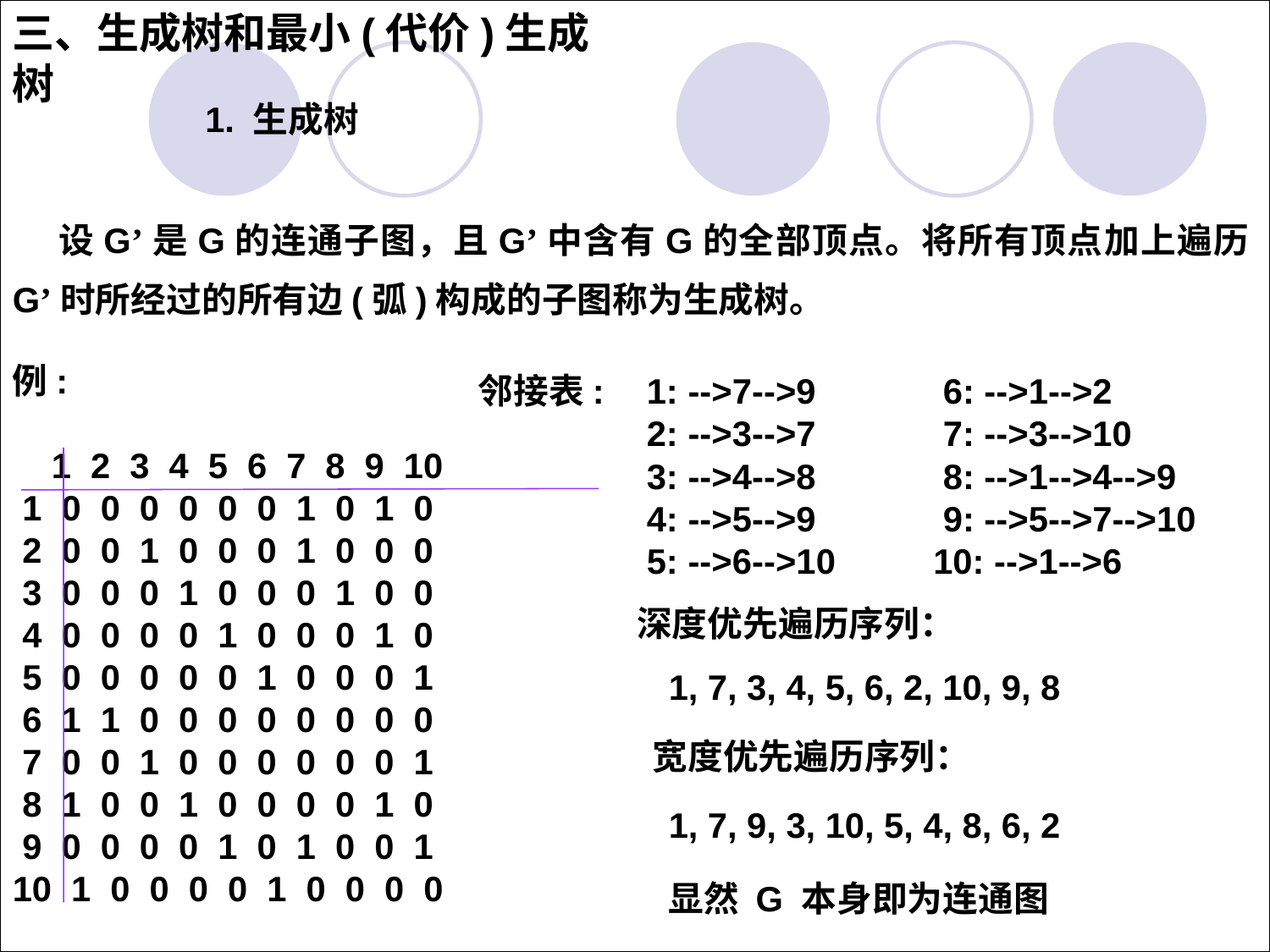

三、生成树和最小(代价)生成树
52
1. 生成树

    设G’是G的连通子图，且G’中含有G的全部顶点。将所有顶点加上遍历G’时所经过的所有边(弧)构成的子图称为生成树。
例:
邻接表:
 1: -->7-->9
 2: -->3-->7
 3: -->4-->8
 4: -->5-->9
 5: -->6-->10
 6: -->1-->2
 7: -->3-->10
 8: -->1-->4-->9
 9: -->5-->7-->10
10: -->1-->6
    1  2  3  4  5  6  7  8  9  10
 1  0  0  0  0  0  0  1  0  1  0
 2  0  0  1  0  0  0  1  0  0  0
 3  0  0  0  1  0  0  0  1  0  0
 4  0  0  0  0  1  0  0  0  1  0
 5  0  0  0  0  0  1  0  0  0  1
 6  1  1  0  0  0  0  0  0  0  0
 7  0  0  1  0  0  0  0  0  0  1
 8  1  0  0  1  0  0  0  0  1  0
 9  0  0  0  0  1  0  1  0  0  1
10  1  0  0  0  0  1  0  0  0  0

深度优先遍历序列：
1, 7, 3, 4, 5, 6, 2, 10, 9, 8
宽度优先遍历序列：
1, 7, 9, 3, 10, 5, 4, 8, 6, 2
显然 G 本身即为连通图